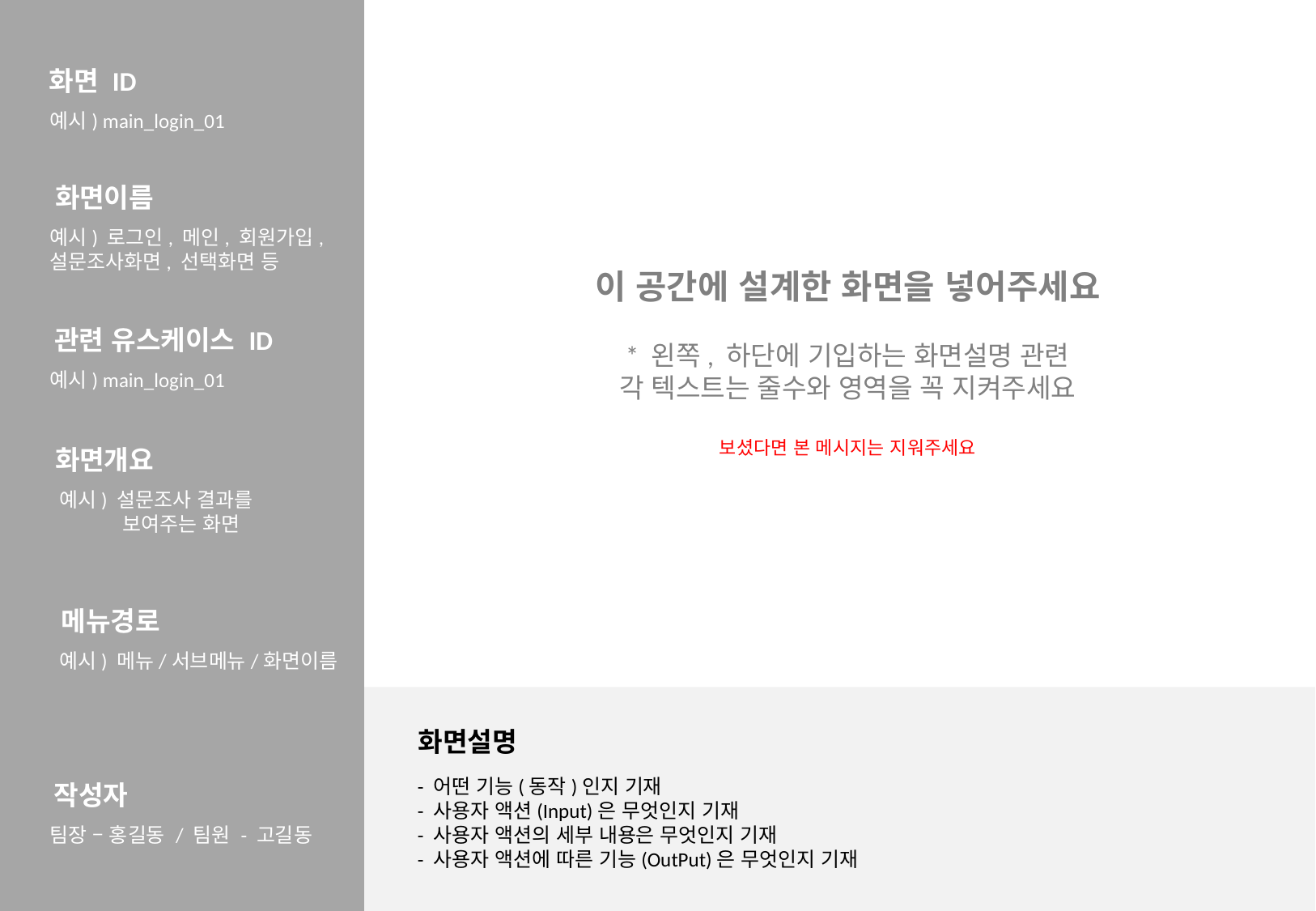

화면 ID
예시) main_login_01
화면이름
예시) 로그인, 메인, 회원가입,
설문조사화면, 선택화면 등
이 공간에 설계한 화면을 넣어주세요

* 왼쪽, 하단에 기입하는 화면설명 관련
각 텍스트는 줄수와 영역을 꼭 지켜주세요

보셨다면 본 메시지는 지워주세요
관련 유스케이스 ID
예시) main_login_01
화면개요
 예시) 설문조사 결과를
            보여주는 화면
메뉴경로
 예시) 메뉴/서브메뉴/화면이름

화면설명
 - 어떤 기능(동작)인지 기재
 - 사용자 액션(Input)은 무엇인지 기재
 - 사용자 액션의 세부 내용은 무엇인지 기재
 - 사용자 액션에 따른 기능(OutPut)은 무엇인지 기재
작성자
팀장 – 홍길동 / 팀원 - 고길동